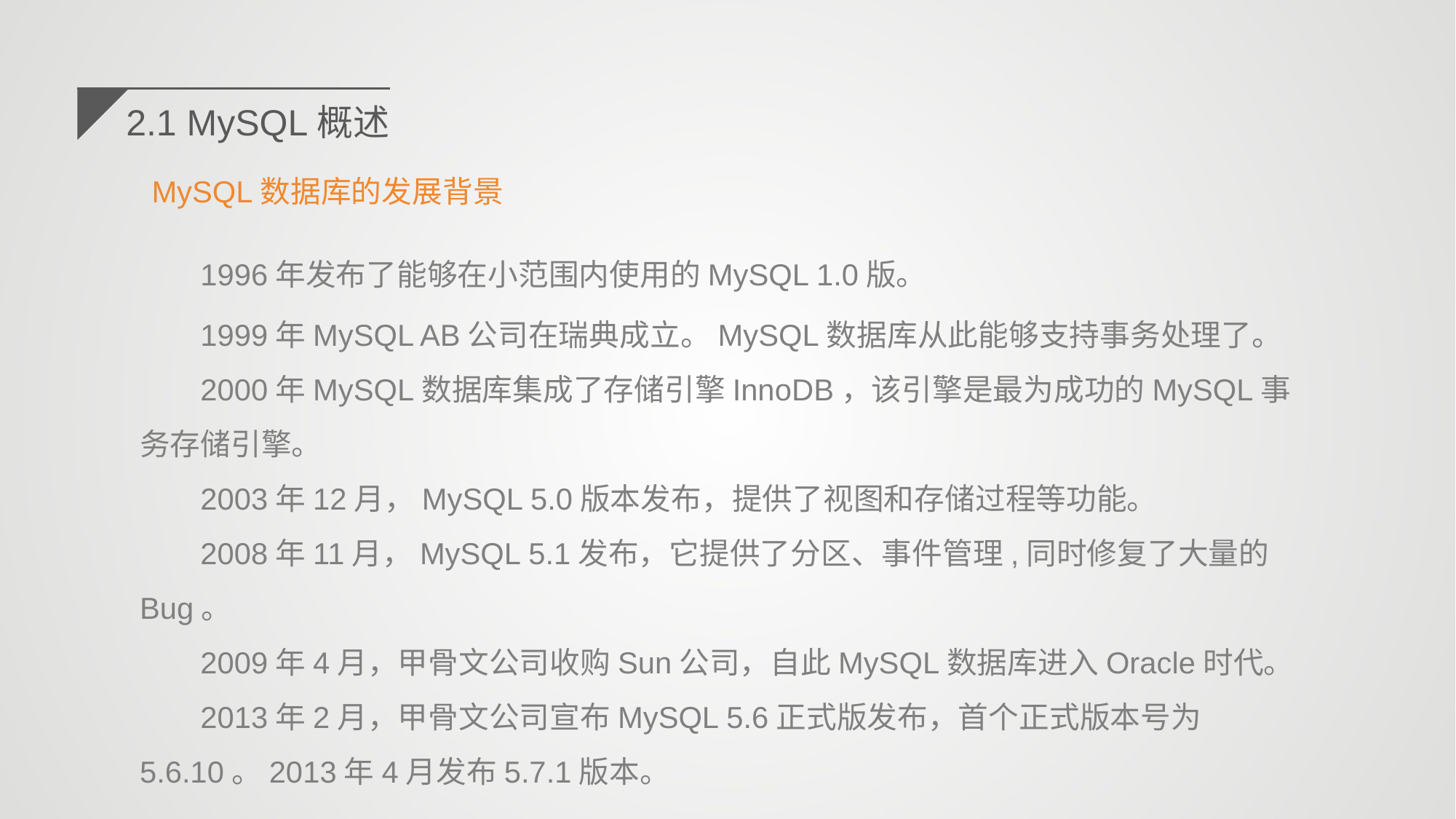

2.1 MySQL概述

MySQL数据库的发展背景
1996年发布了能够在小范围内使用的MySQL 1.0版。
1999年MySQL AB公司在瑞典成立。MySQL数据库从此能够支持事务处理了。
2000年MySQL数据库集成了存储引擎InnoDB，该引擎是最为成功的MySQL事务存储引擎。
2003年12月，MySQL 5.0版本发布，提供了视图和存储过程等功能。
2008年11月，MySQL 5.1发布，它提供了分区、事件管理,同时修复了大量的Bug。
2009年4月，甲骨文公司收购Sun公司，自此MySQL数据库进入Oracle时代。
2013年2月，甲骨文公司宣布MySQL 5.6正式版发布，首个正式版本号为5.6.10。2013年4月发布5.7.1版本。